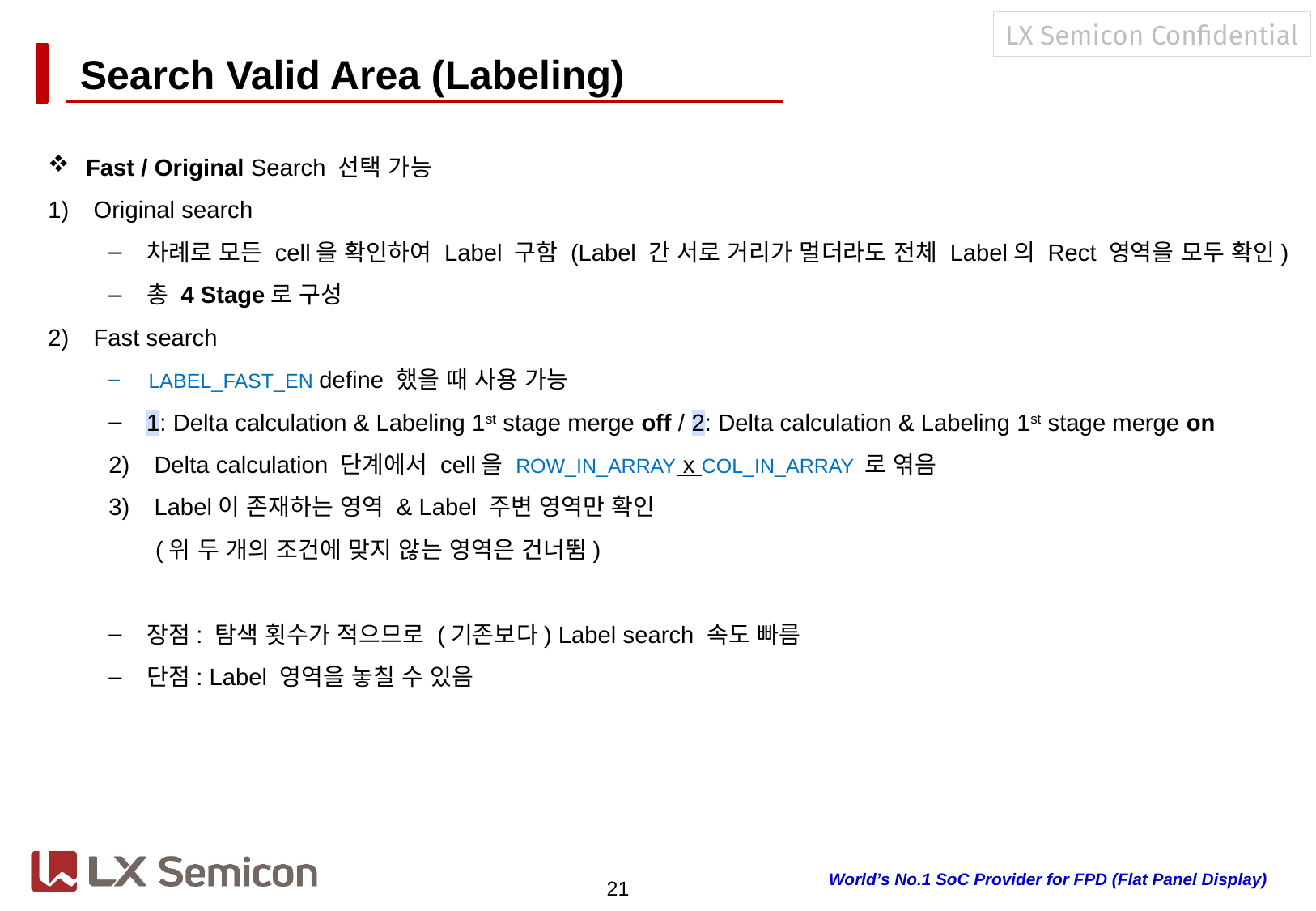

# Search Valid Area (Labeling)
Fast / Original Search 선택 가능
Original search
차례로 모든 cell을 확인하여 Label 구함 (Label 간 서로 거리가 멀더라도 전체 Label의 Rect 영역을 모두 확인)
총 4 Stage로 구성
Fast search
   LABEL_FAST_EN define 했을 때 사용 가능
1: Delta calculation & Labeling 1st stage merge off / 2: Delta calculation & Labeling 1st stage merge on
Delta calculation 단계에서 cell을 ROW_IN_ARRAY x COL_IN_ARRAY 로 엮음
Label이 존재하는 영역 & Label 주변 영역만 확인
       (위 두 개의 조건에 맞지 않는 영역은 건너뜀)

장점: 탐색 횟수가 적으므로 (기존보다) Label search 속도 빠름
단점: Label 영역을 놓칠 수 있음